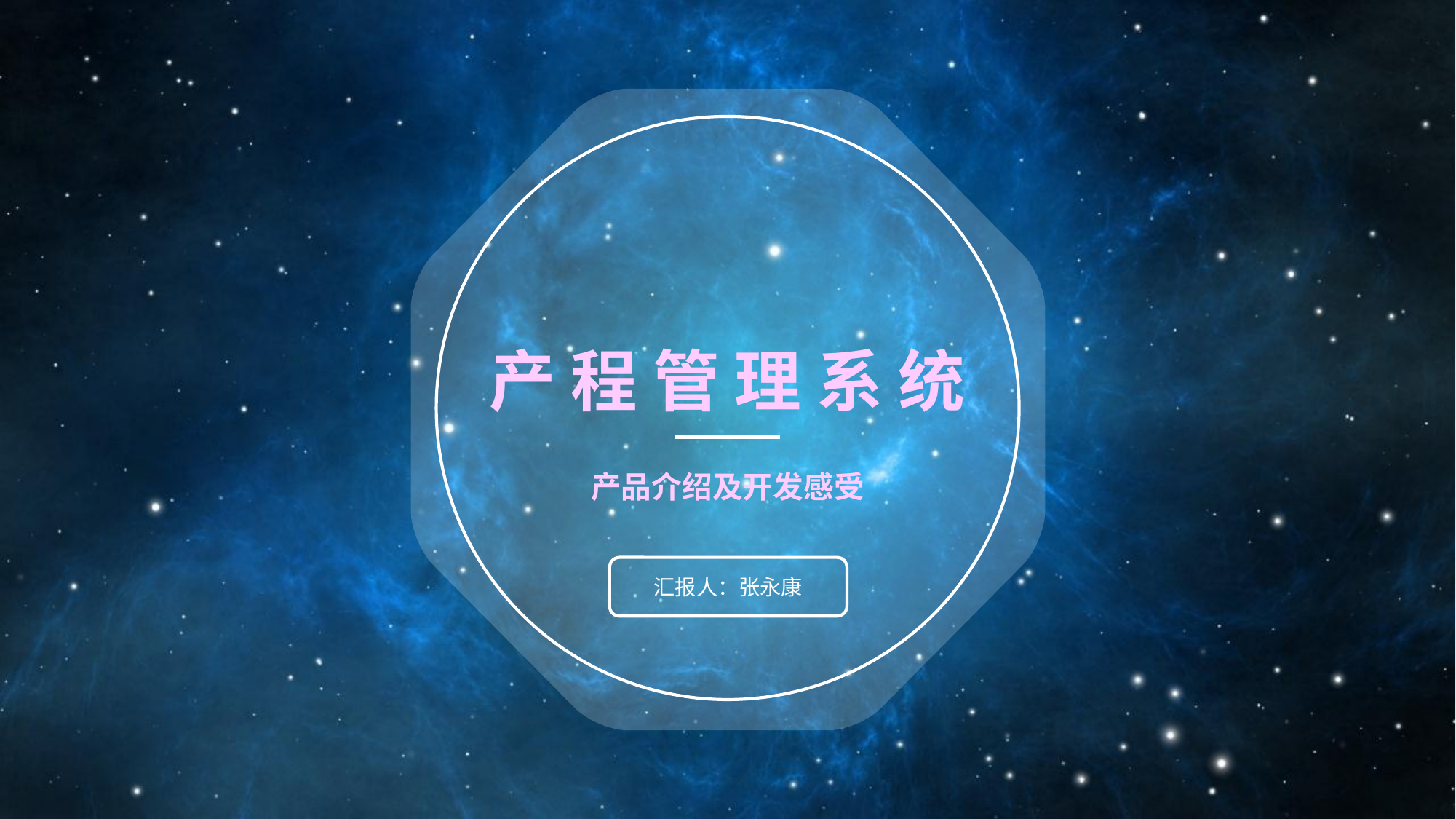

产 程 管 理 系 统

产品介绍及开发感受
汇报人：张永康